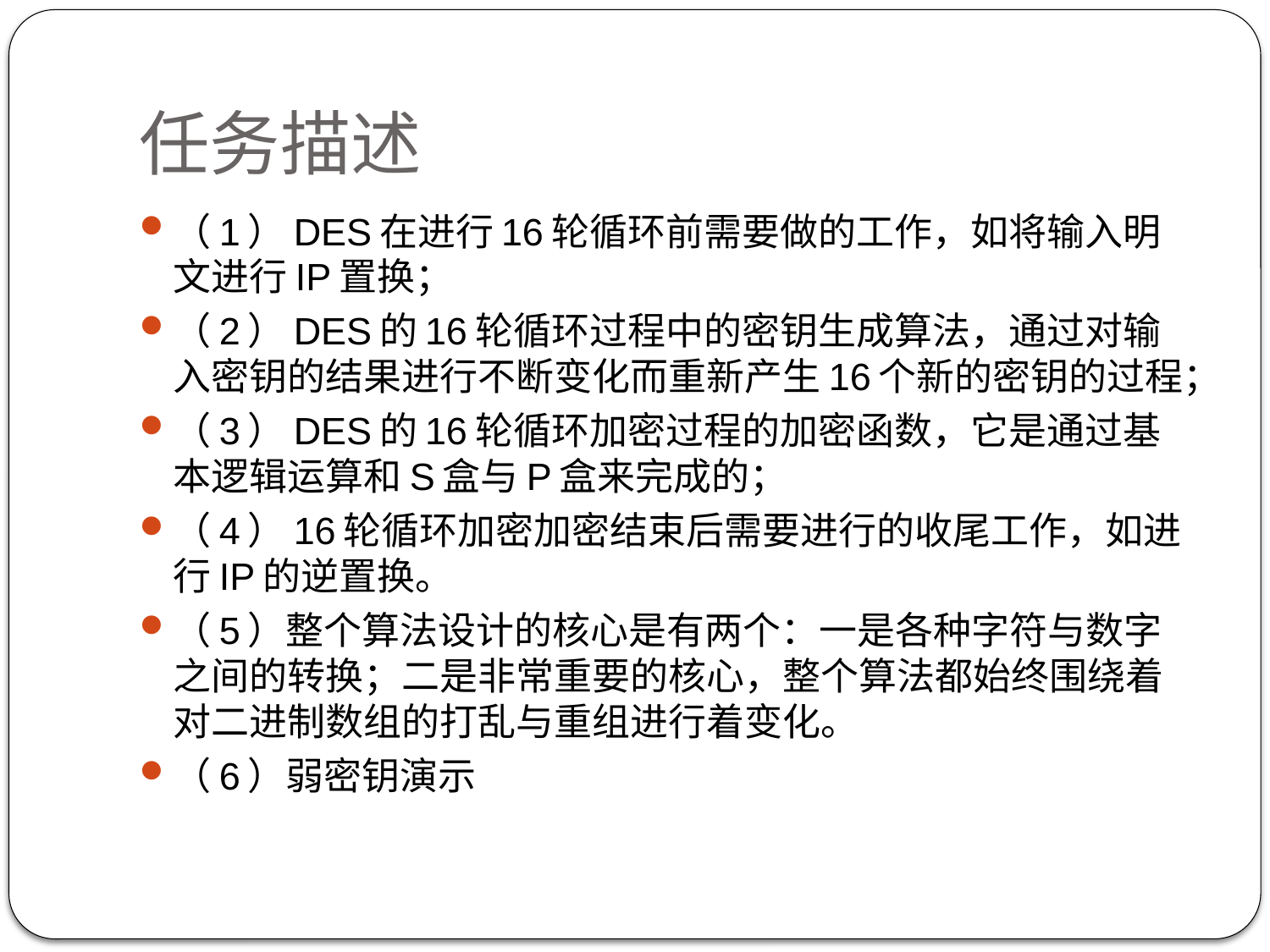

# 任务描述
（1）DES在进行16轮循环前需要做的工作，如将输入明文进行IP置换；
（2）DES的16轮循环过程中的密钥生成算法，通过对输入密钥的结果进行不断变化而重新产生16个新的密钥的过程；
（3）DES的16轮循环加密过程的加密函数，它是通过基本逻辑运算和S盒与P盒来完成的；
（4）16轮循环加密加密结束后需要进行的收尾工作，如进行IP的逆置换。
（5）整个算法设计的核心是有两个：一是各种字符与数字之间的转换；二是非常重要的核心，整个算法都始终围绕着对二进制数组的打乱与重组进行着变化。
（6）弱密钥演示